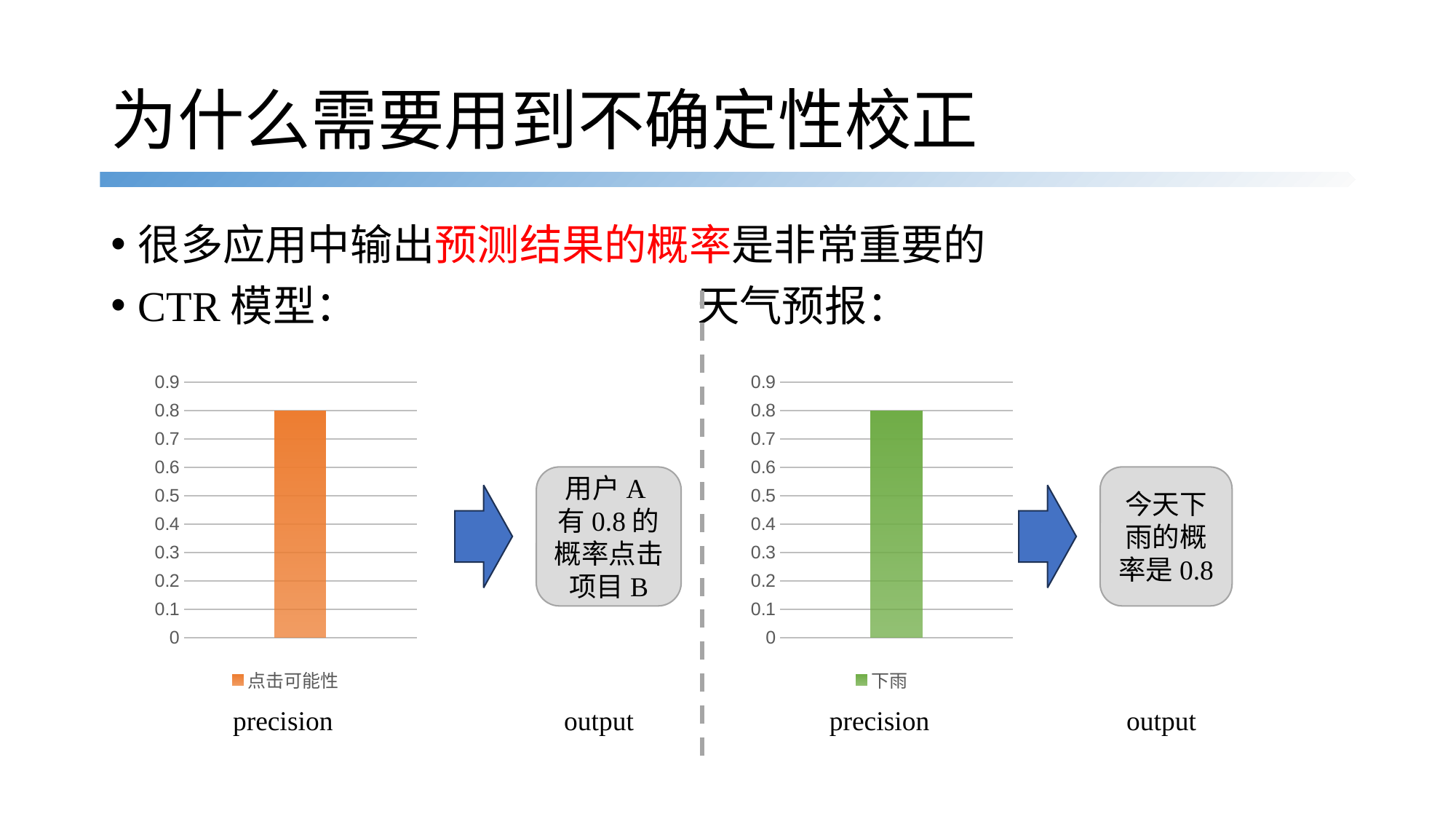

# 为什么需要用到不确定性校正

很多应用中输出预测结果的概率是非常重要的
CTR模型：                                    天气预报：

### Chart

| Category | 点击可能性 |
|---|---|
| 类别 1 | 0.8 |

### Chart

| Category | 下雨 |
|---|---|
| 类别 1 | 0.8 |
用户A有0.8的概率点击项目B
今天下雨的概率是0.8

output
precision
output
precision